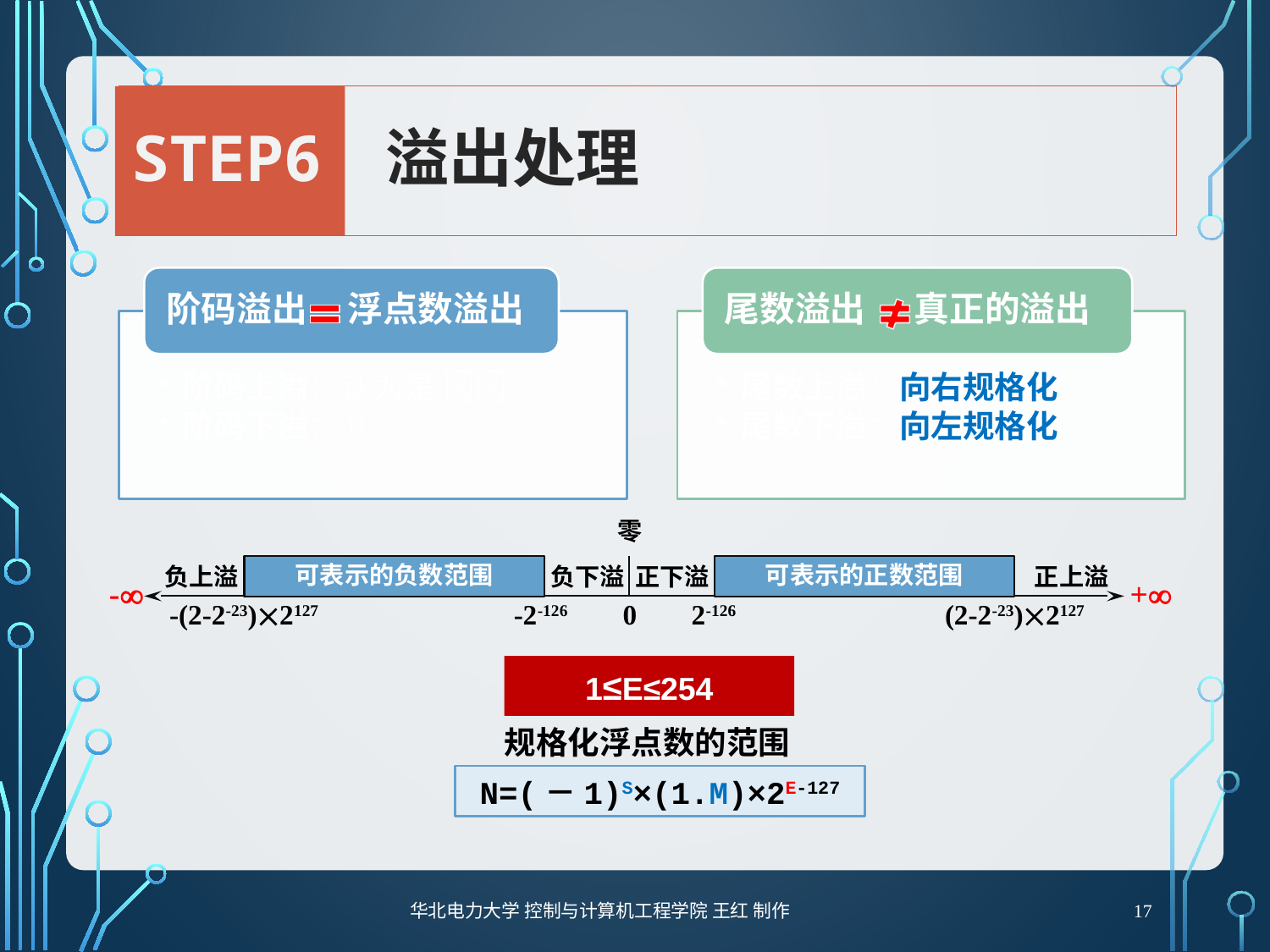

# Step6	溢出处理

阶码上溢：认为是 ±∞
阶码下溢：0
阶码溢出     浮点数溢出
尾数上溢：向右规格化
尾数下溢：向左规格化
尾数溢出      真正的溢出

零
可表示的负数范围
可表示的正数范围
负上溢
负下溢
正下溢
正上溢
-∞
+∞
-(2-2-23)×2127
-2-126
0
2-126
(2-2-23)×2127
1≤E≤254
规格化浮点数的范围
N=(－1)S×(1.M)×2E-127
17
华北电力大学 控制与计算机工程学院 王红 制作